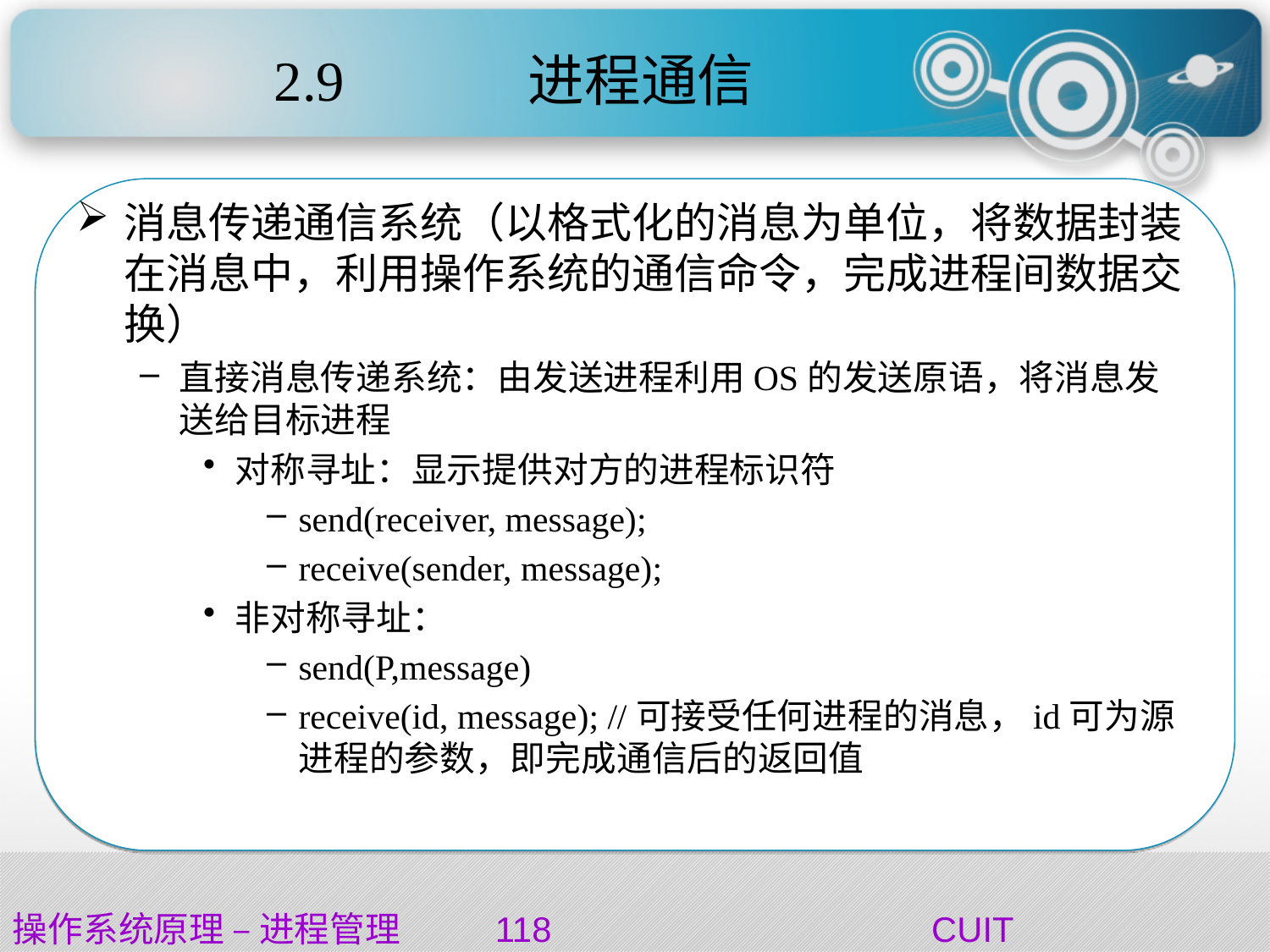

# 2.9		进程通信
消息传递通信系统（以格式化的消息为单位，将数据封装在消息中，利用操作系统的通信命令，完成进程间数据交换）
直接消息传递系统：由发送进程利用OS的发送原语，将消息发送给目标进程
对称寻址：显示提供对方的进程标识符
send(receiver, message);
receive(sender, message);
非对称寻址：
send(P,message)
receive(id, message); //可接受任何进程的消息，id可为源进程的参数，即完成通信后的返回值